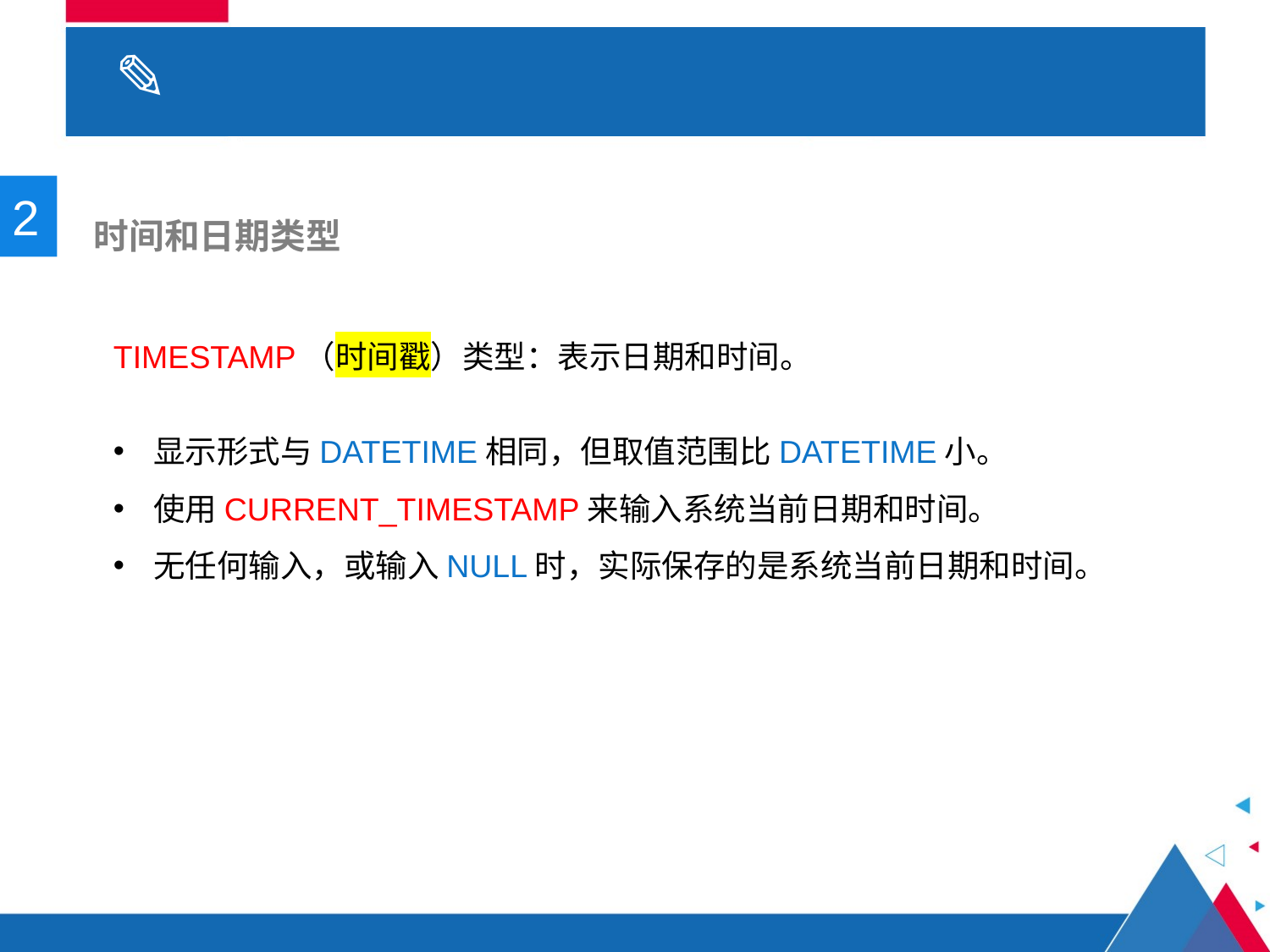

# 3.1 数据类型

2
  时间和日期类型
TIMESTAMP（时间戳）类型：表示日期和时间。

显示形式与DATETIME相同，但取值范围比DATETIME小。
使用CURRENT_TIMESTAMP来输入系统当前日期和时间。
无任何输入，或输入NULL时，实际保存的是系统当前日期和时间。